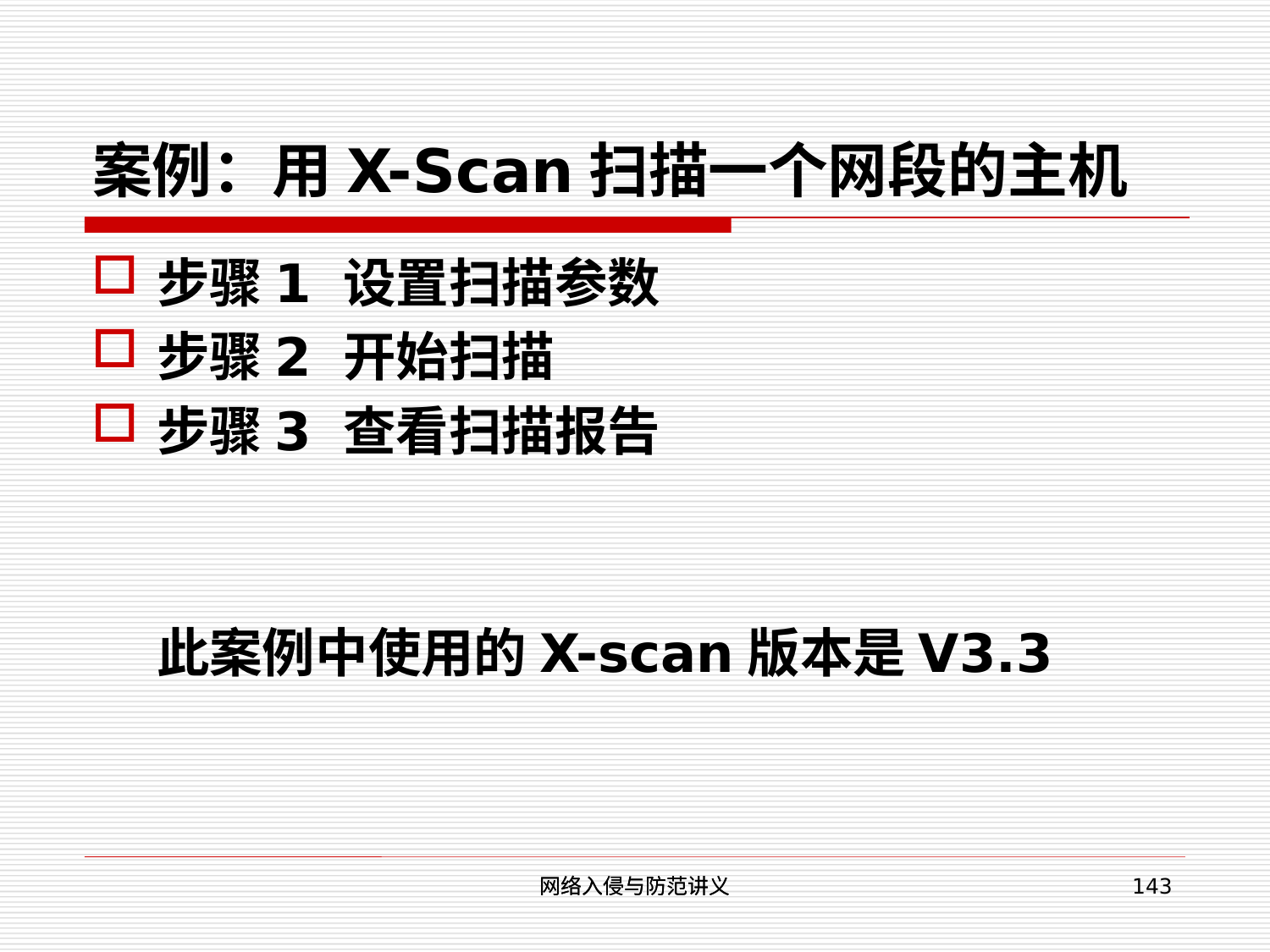

# 案例：用X-Scan扫描一个网段的主机
步骤1 设置扫描参数
步骤2 开始扫描
步骤3 查看扫描报告

	此案例中使用的X-scan版本是V3.3

网络入侵与防范讲义
网络入侵与防范讲义
143
143